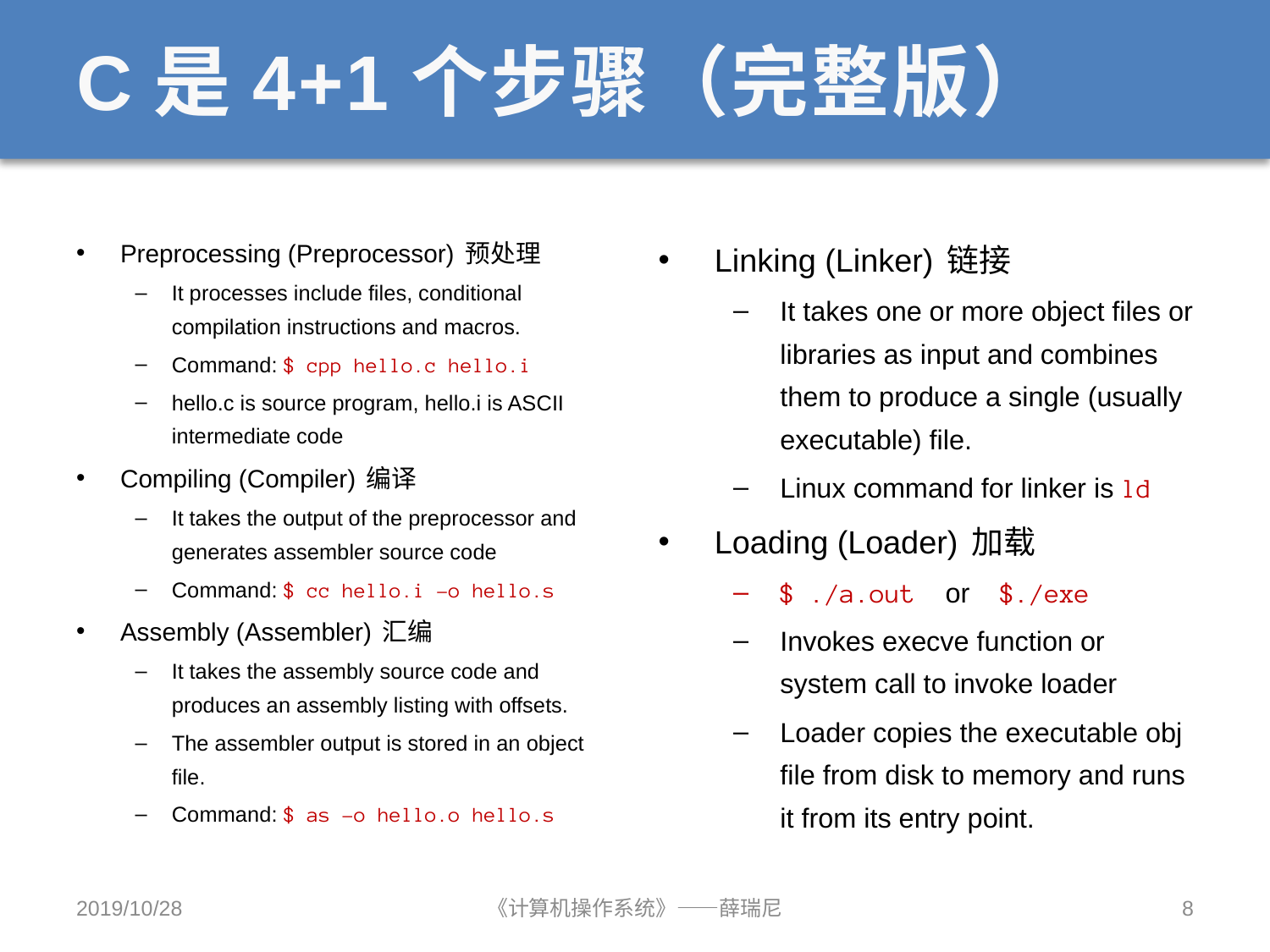

# C是4+1个步骤（完整版）
Preprocessing (Preprocessor) 预处理
It processes include files, conditional compilation instructions and macros.
Command: $ cpp hello.c hello.i
hello.c is source program, hello.i is ASCII intermediate code
Compiling (Compiler) 编译
It takes the output of the preprocessor and generates assembler source code
Command: $ cc hello.i –o hello.s
Assembly (Assembler) 汇编
It takes the assembly source code and produces an assembly listing with offsets.
The assembler output is stored in an object file.
Command: $ as –o hello.o hello.s

Linking (Linker) 链接
It takes one or more object files or libraries as input and combines them to produce a single (usually executable) file.
Linux command for linker is ld
Loading (Loader) 加载
$ ./a.out  or  $./exe
Invokes execve function or system call to invoke loader
Loader copies the executable obj file from disk to memory and runs it from its entry point.

2019/10/28
《计算机操作系统》——薛瑞尼
8